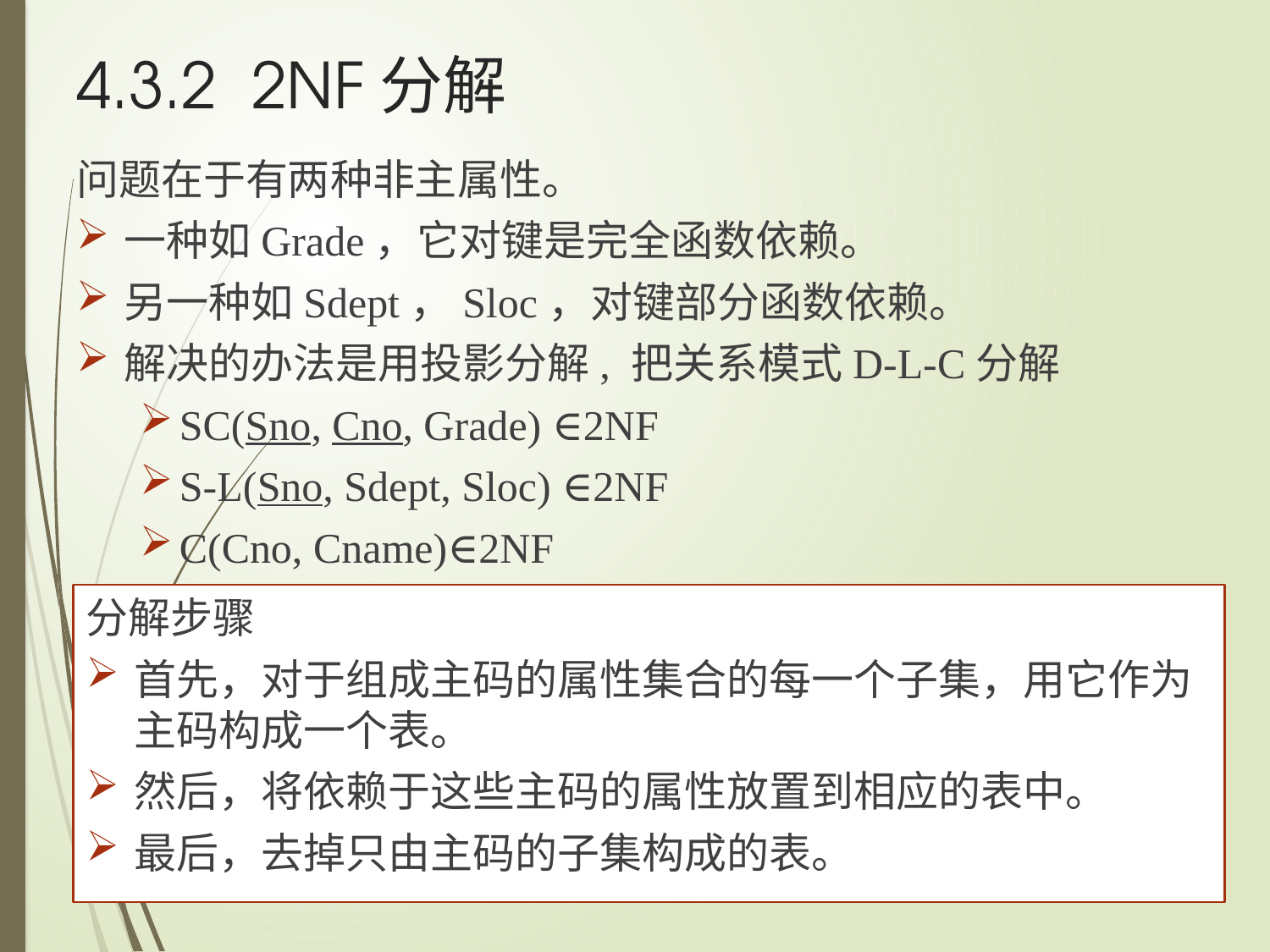

# 4.3.2  2NF分解
问题在于有两种非主属性。
一种如Grade，它对键是完全函数依赖。
另一种如Sdept，Sloc，对键部分函数依赖。
解决的办法是用投影分解, 把关系模式D-L-C分解
SC(Sno, Cno, Grade) ∈2NF
S-L(Sno, Sdept, Sloc) ∈2NF
C(Cno, Cname)∈2NF

分解步骤
首先，对于组成主码的属性集合的每一个子集，用它作为主码构成一个表。
然后，将依赖于这些主码的属性放置到相应的表中。
最后，去掉只由主码的子集构成的表。